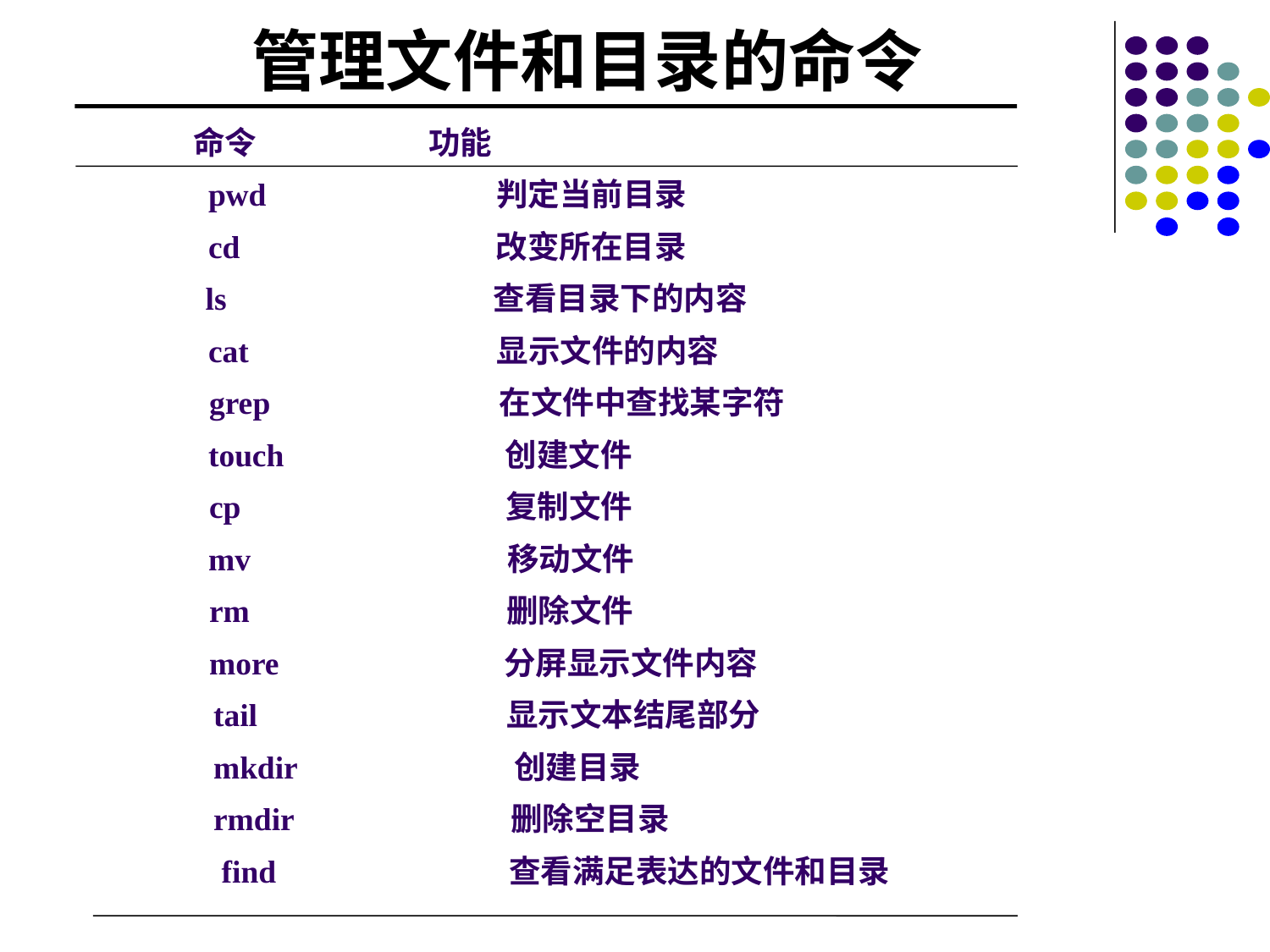

命令                        功能
              pwd                         判定当前目录
              cd                            改变所在目录
               ls                                查看目录下的内容
              cat                           显示文件的内容
              grep                         在文件中查找某字符
              touch                        创建文件
              cp                             复制文件
              mv                            移动文件
              rm                            删除文件
              more                           分屏显示文件内容
                tail                              显示文本结尾部分
                mkdir                          创建目录
                rmdir                          删除空目录
                 find                            查看满足表达的文件和目录

# 管理文件和目录的命令